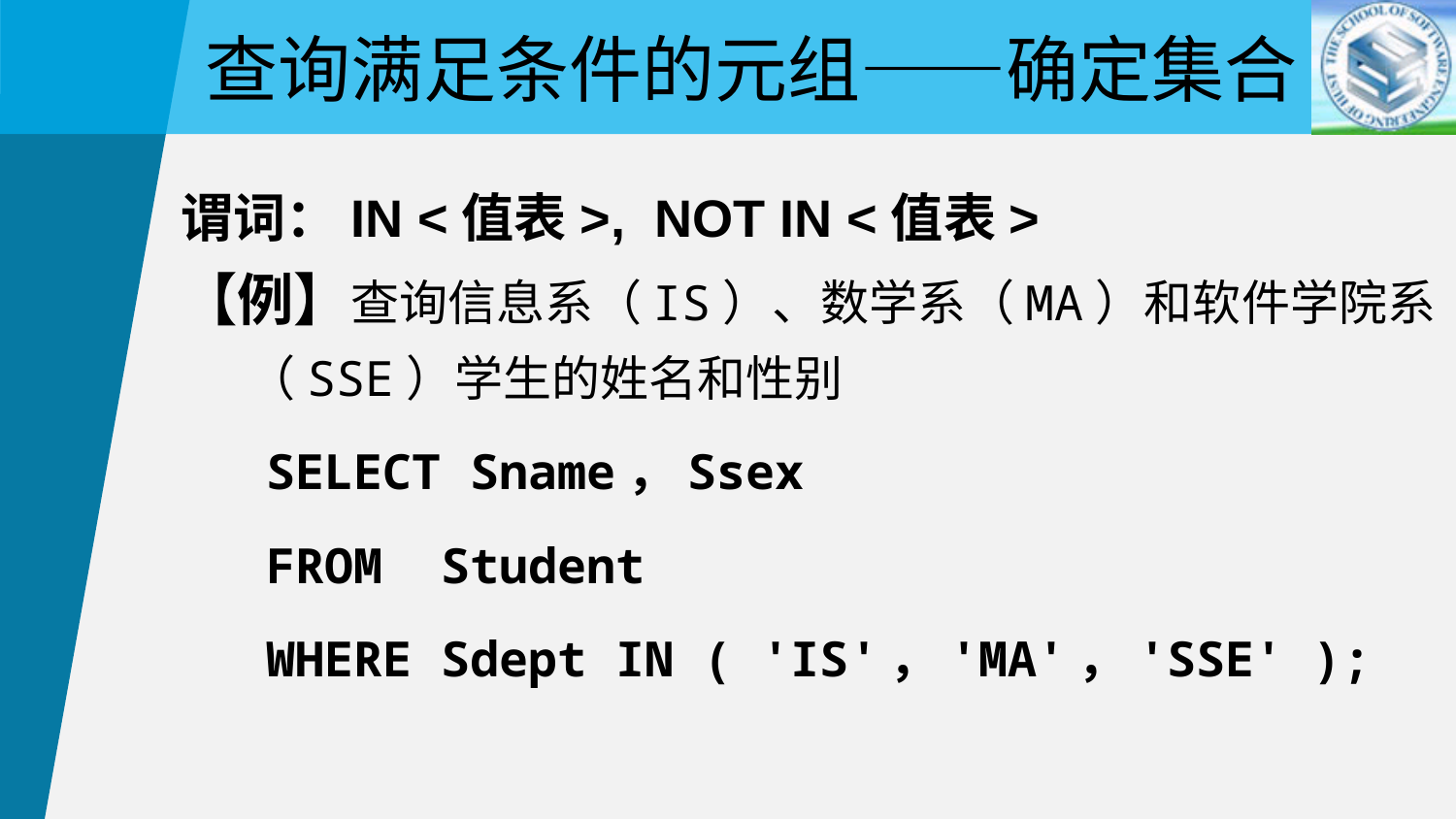

查询满足条件的元组——确定集合
谓词：IN <值表>,  NOT IN <值表>
【例】查询信息系（IS）、数学系（MA）和软件学院系
     （SSE）学生的姓名和性别
	  SELECT Sname，Ssex
	  FROM  Student
	  WHERE Sdept IN ( 'IS'，'MA'，'SSE' );